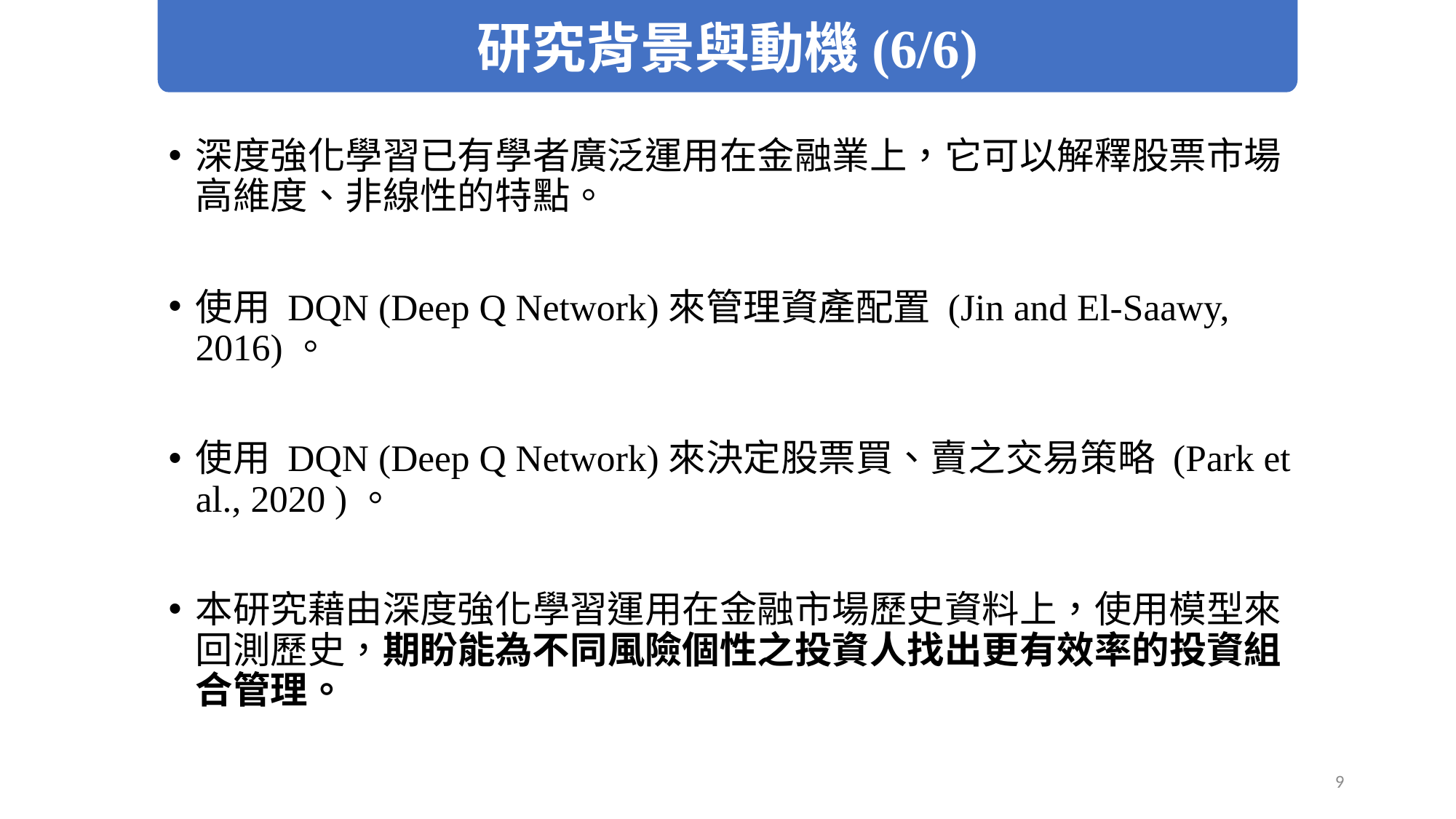

研究背景與動機(6/6)
深度強化學習已有學者廣泛運用在金融業上，它可以解釋股票市場高維度、非線性的特點。

使用 DQN (Deep Q Network)來管理資產配置 (Jin and El-Saawy, 2016)。

使用 DQN (Deep Q Network)來決定股票買、賣之交易策略 (Park et al., 2020 )。

本研究藉由深度強化學習運用在金融市場歷史資料上，使用模型來回測歷史，期盼能為不同風險個性之投資人找出更有效率的投資組合管理。

9